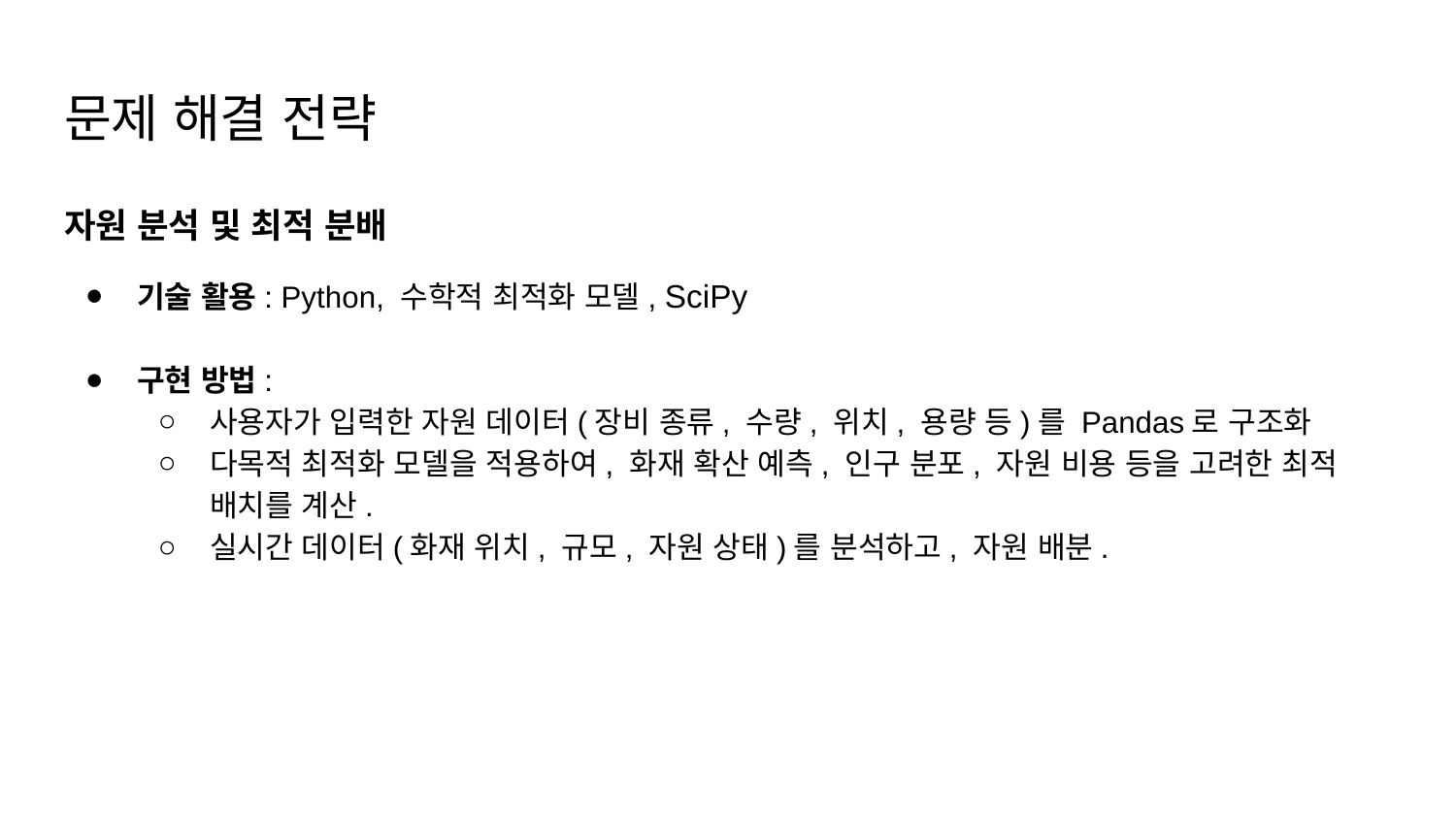

# 문제 해결 전략
자원 분석 및 최적 분배
기술 활용: Python, 수학적 최적화 모델, SciPy
구현 방법:
사용자가 입력한 자원 데이터(장비 종류, 수량, 위치, 용량 등)를 Pandas로 구조화
다목적 최적화 모델을 적용하여, 화재 확산 예측, 인구 분포, 자원 비용 등을 고려한 최적 배치를 계산.
실시간 데이터(화재 위치, 규모, 자원 상태)를 분석하고, 자원 배분.